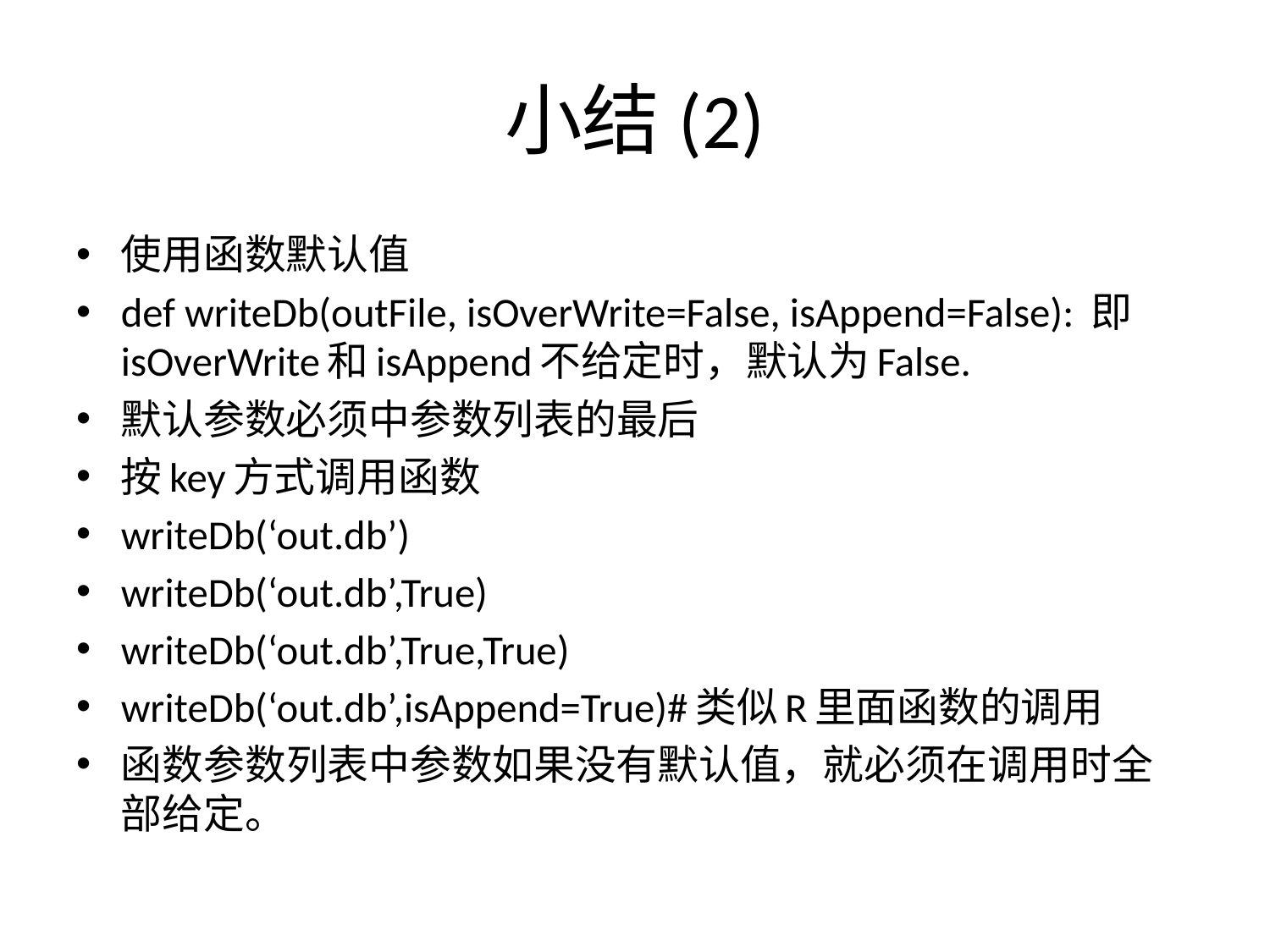

# 小结(2)
使用函数默认值
def writeDb(outFile, isOverWrite=False, isAppend=False): 即isOverWrite和isAppend不给定时，默认为False.
默认参数必须中参数列表的最后
按key方式调用函数
writeDb(‘out.db’)
writeDb(‘out.db’,True)
writeDb(‘out.db’,True,True)
writeDb(‘out.db’,isAppend=True)#类似R里面函数的调用
函数参数列表中参数如果没有默认值，就必须在调用时全部给定。